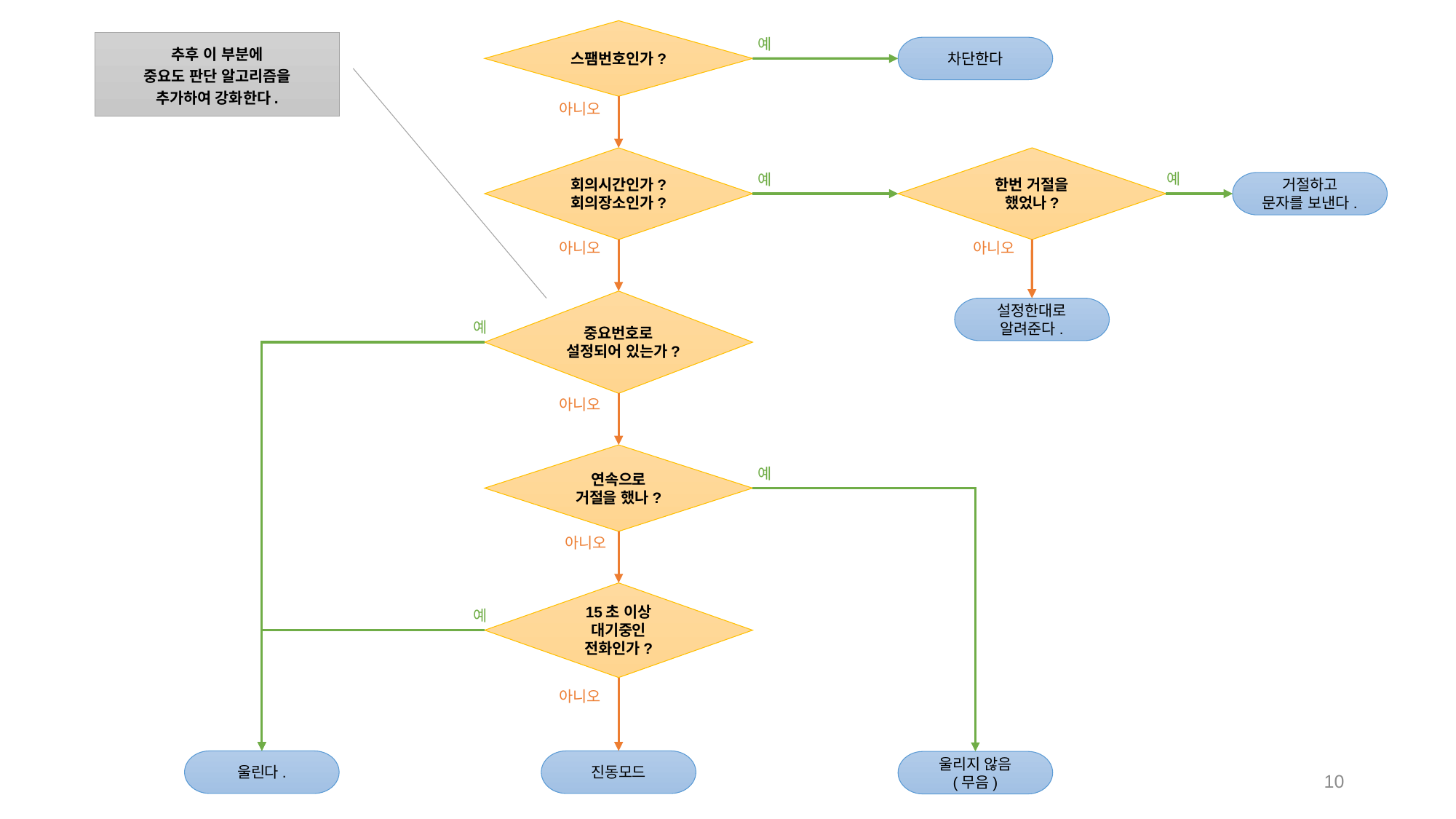

스팸번호인가?
예
추후 이 부분에
중요도 판단 알고리즘을
추가하여 강화한다.
차단한다
아니오
회의시간인가?
회의장소인가?
한번 거절을
했었나?
예
예
거절하고
문자를 보낸다.
아니오
아니오
중요번호로
설정되어 있는가?
설정한대로
알려준다.
예
아니오
연속으로
거절을 했나?
예
아니오
15초 이상
대기중인
전화인가?
예
아니오
울린다.
진동모드
울리지 않음
(무음)
10